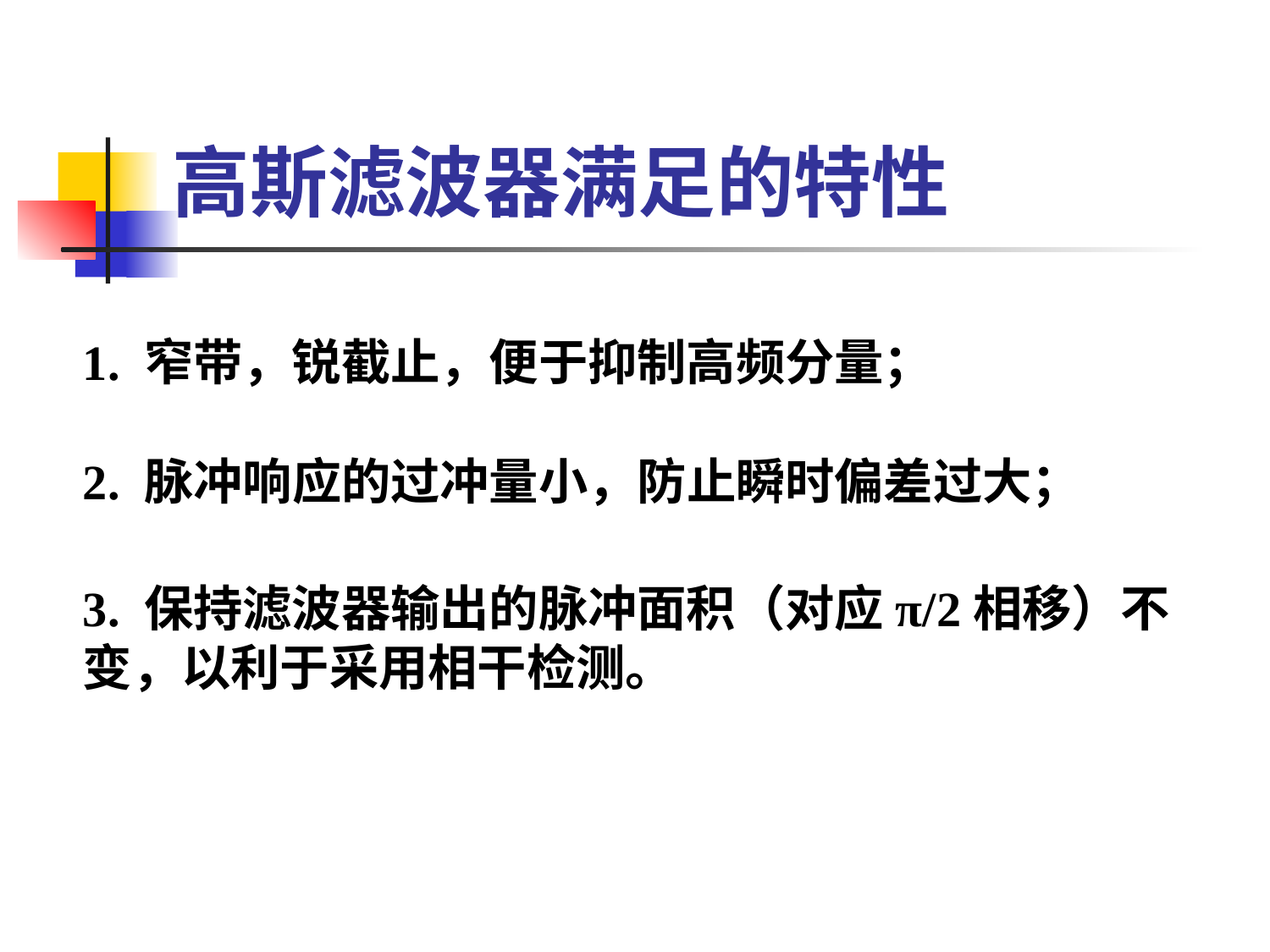

# 高斯滤波器满足的特性
1. 窄带，锐截止，便于抑制高频分量；
2. 脉冲响应的过冲量小，防止瞬时偏差过大；
3. 保持滤波器输出的脉冲面积（对应π/2相移）不变，以利于采用相干检测。